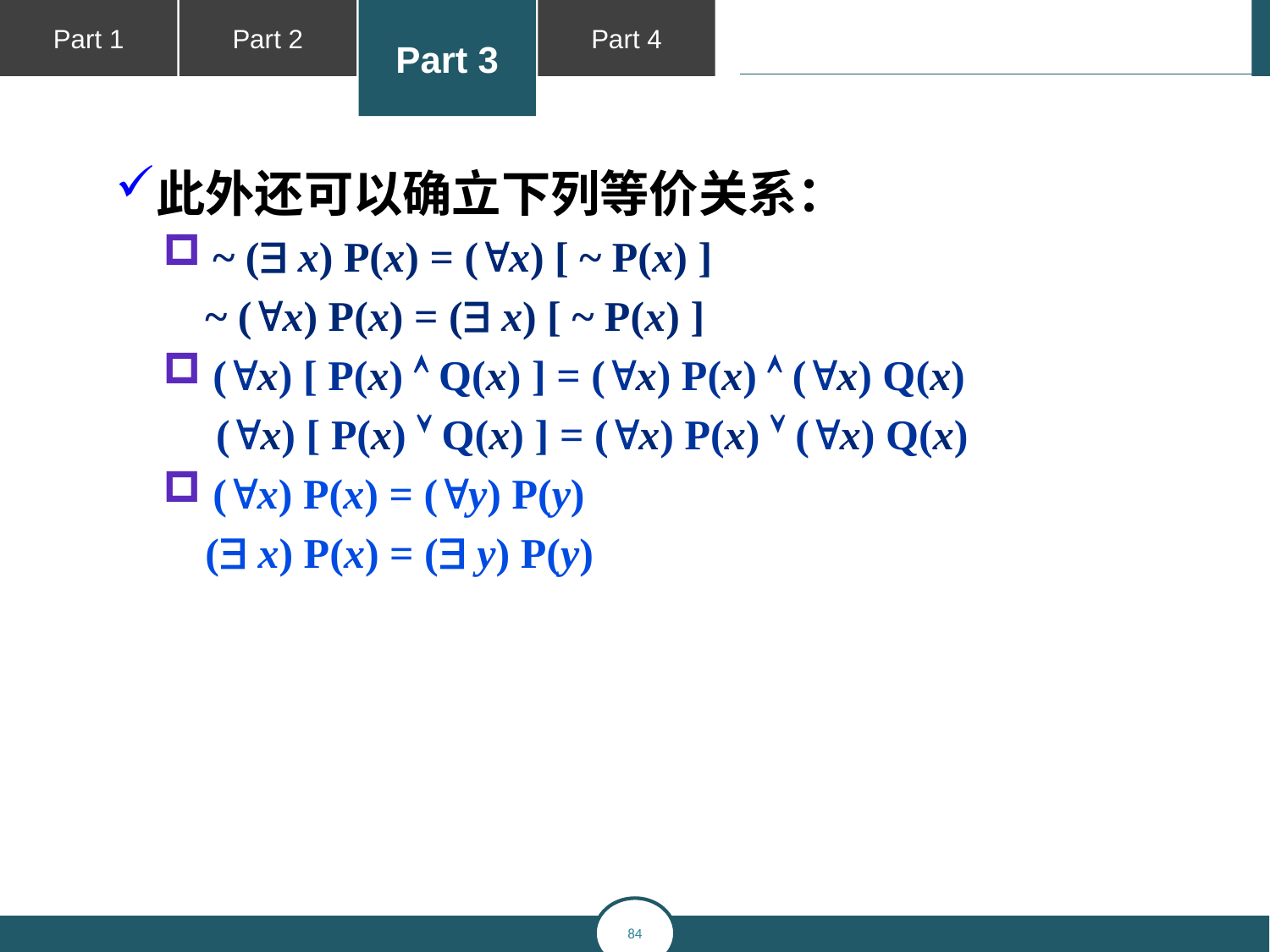

此外还可以确立下列等价关系：
 ~ (∃ x) P(x) = (∀x) [ ~ P(x) ]
    ~ (∀x) P(x) = (∃ x) [ ~ P(x) ]
 (∀x) [ P(x) ∧ Q(x) ] = (∀x) P(x) ∧ (∀x) Q(x)
     (∀x) [ P(x) ∨ Q(x) ] = (∀x) P(x) ∨ (∀x) Q(x)
 (∀x) P(x) = (∀y) P(y)
    (∃ x) P(x) = (∃ y) P(y)